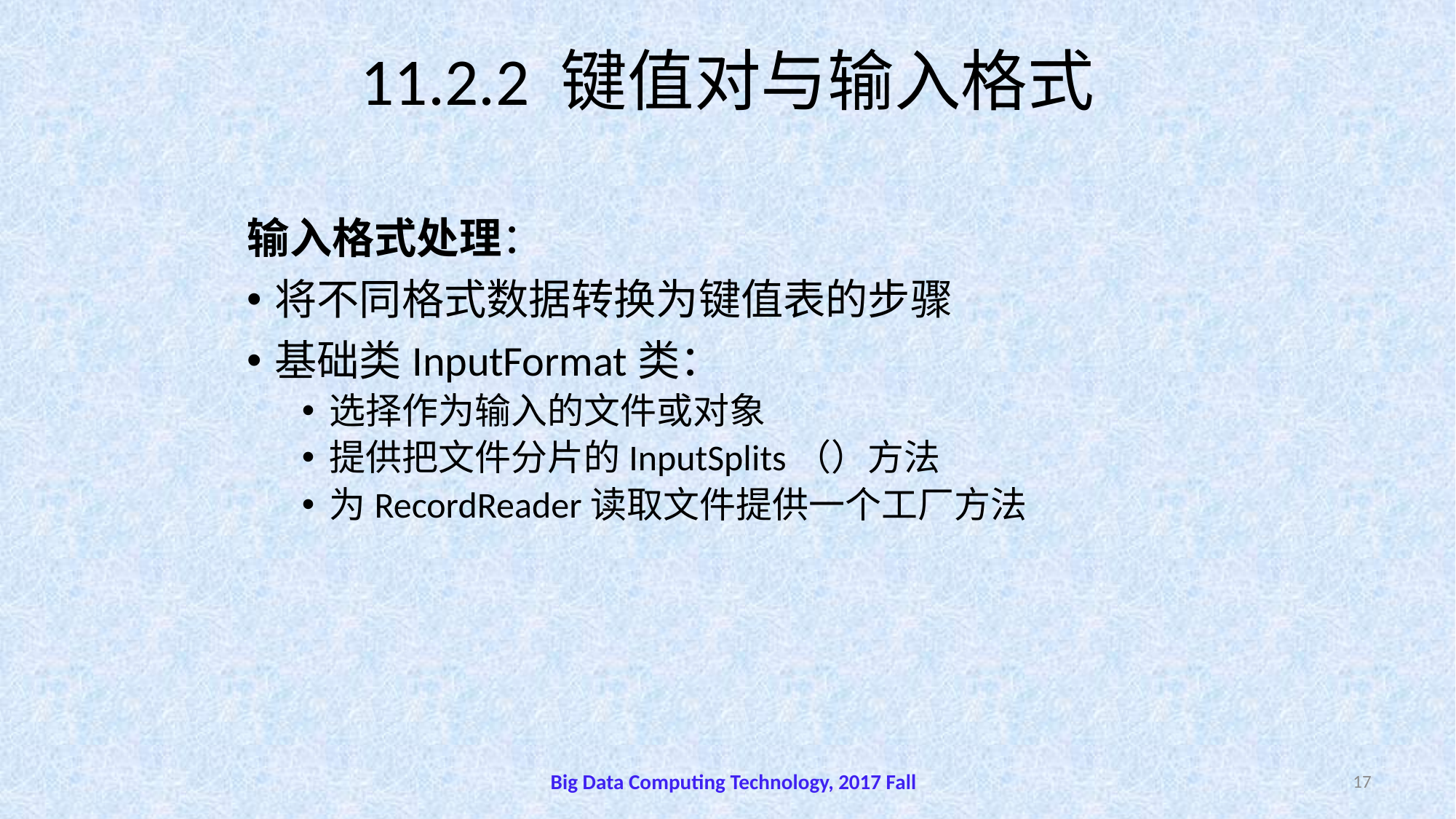

# 11.2.2 键值对与输入格式
输入格式处理：
将不同格式数据转换为键值表的步骤
基础类InputFormat类：
选择作为输入的文件或对象
提供把文件分片的InputSplits（）方法
为RecordReader读取文件提供一个工厂方法

Big Data Computing Technology, 2017 Fall
17